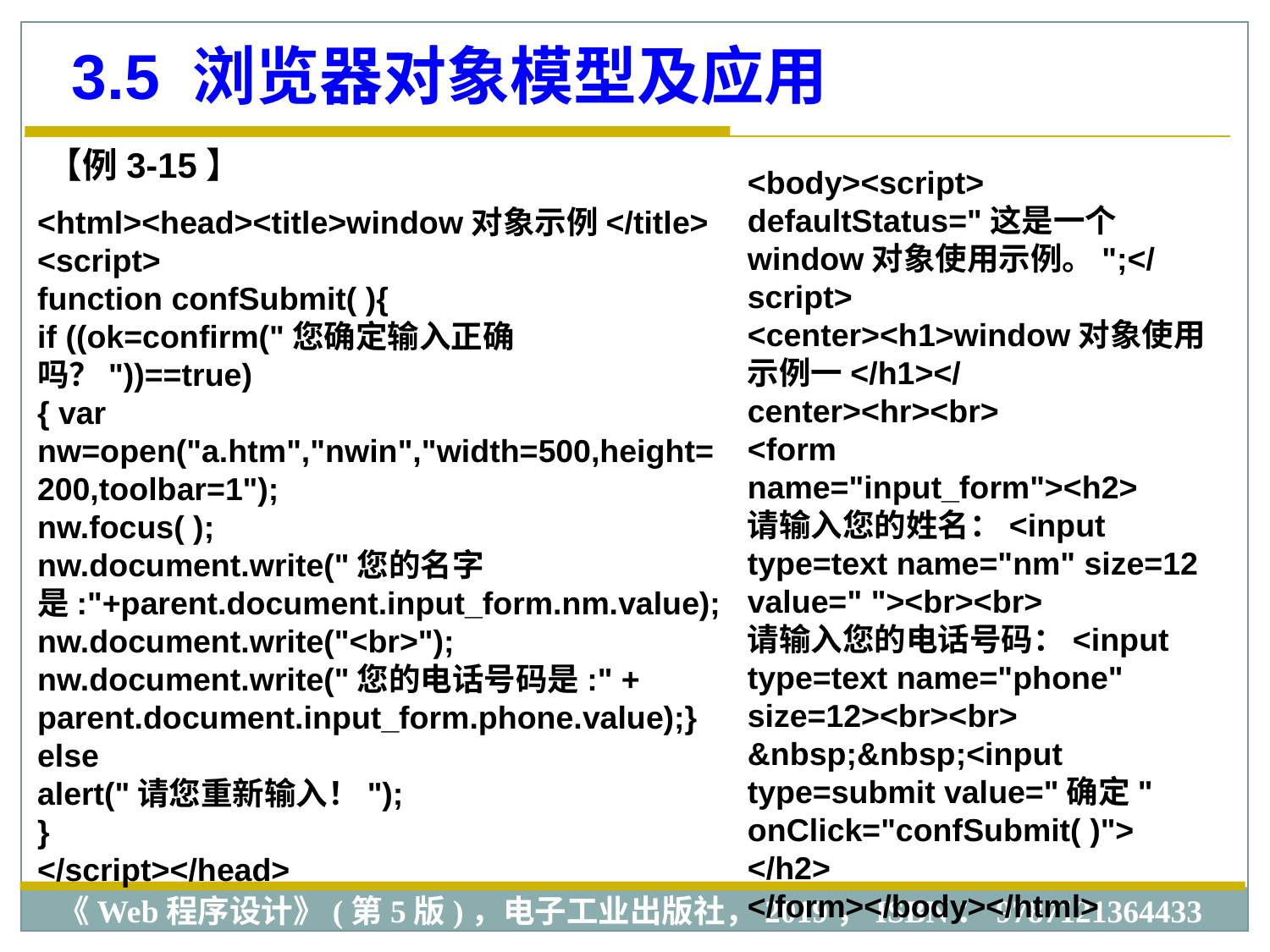

3.5 浏览器对象模型及应用
【例3-15】
<body><script>
defaultStatus="这是一个window对象使用示例。";</script>
<center><h1>window对象使用示例一</h1></center><hr><br>
<form name="input_form"><h2>
请输入您的姓名：<input type=text name="nm" size=12 value=" "><br><br>
请输入您的电话号码：<input type=text name="phone" size=12><br><br>
&nbsp;&nbsp;<input type=submit value="确定" onClick="confSubmit( )">
</h2>
</form></body></html>
<html><head><title>window对象示例</title>
<script>
function confSubmit( ){
if ((ok=confirm("您确定输入正确吗？"))==true)
{ var nw=open("a.htm","nwin","width=500,height=200,toolbar=1");
nw.focus( );
nw.document.write("您的名字是:"+parent.document.input_form.nm.value);
nw.document.write("<br>");
nw.document.write("您的电话号码是:" + parent.document.input_form.phone.value);}
else
alert("请您重新输入！");
}
</script></head>